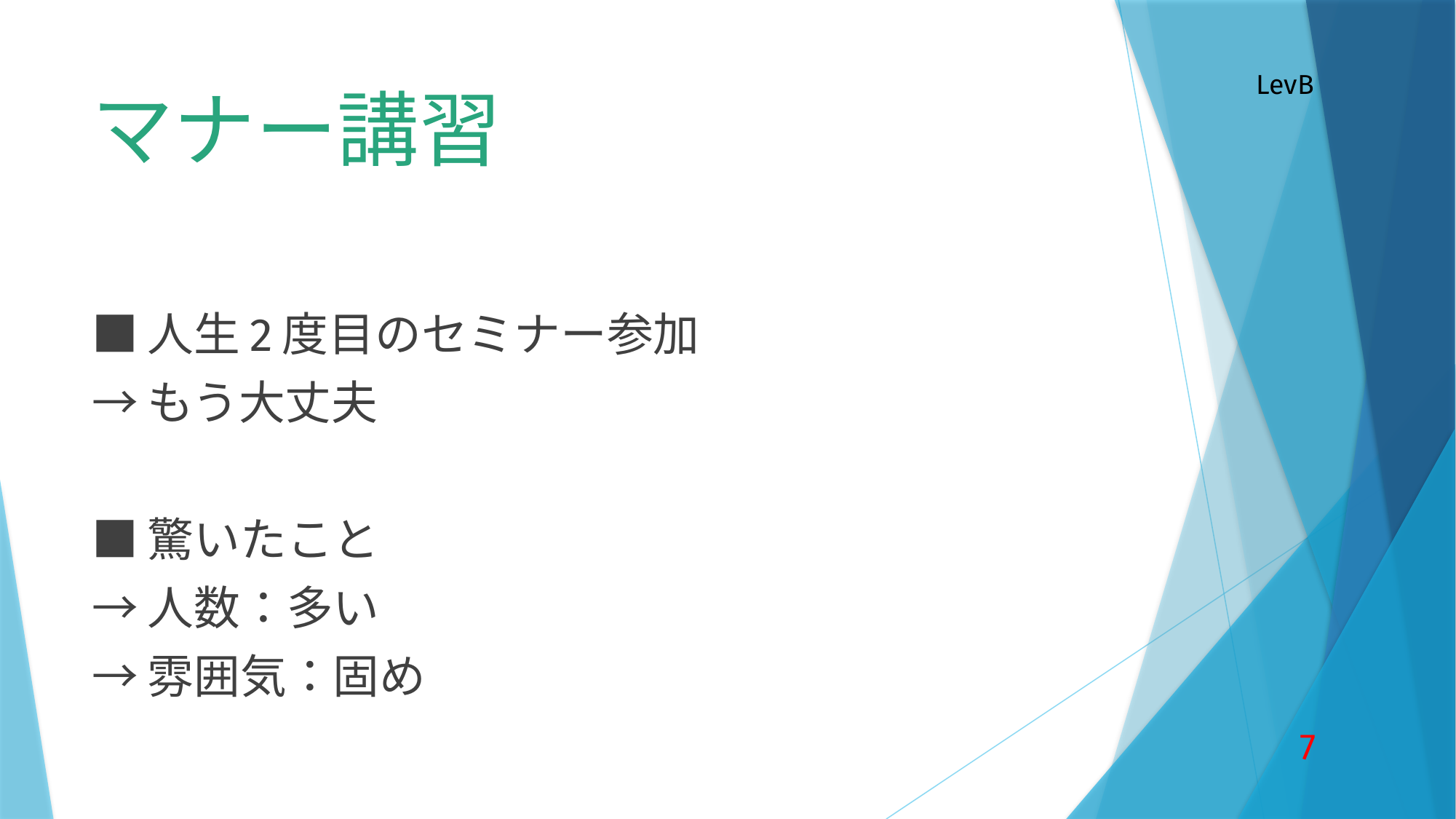

# マナー講習

■人生2度目のセミナー参加
→もう大丈夫

■驚いたこと
→人数：多い
→雰囲気：固め
7